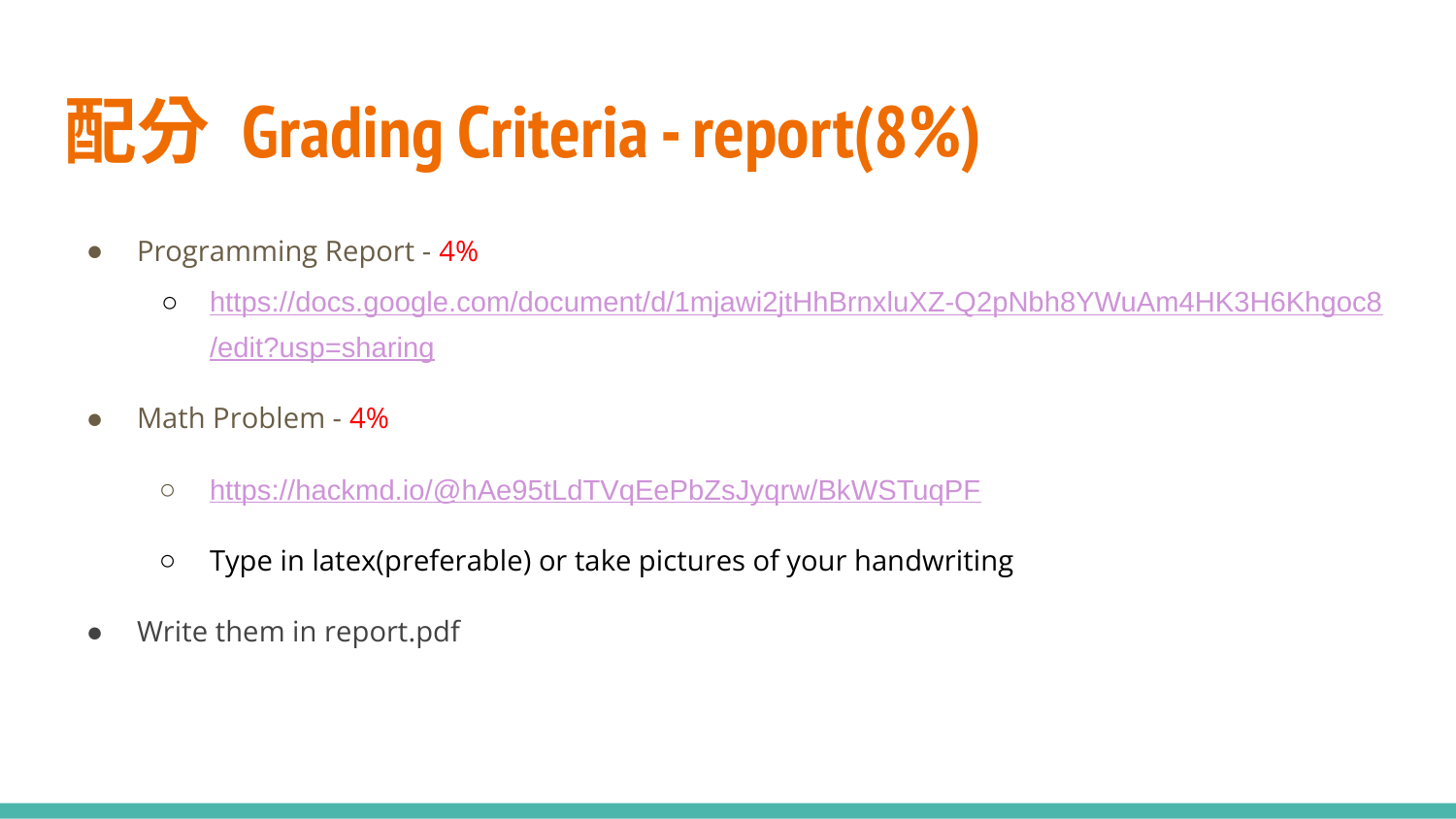

# 配分 Grading Criteria - report(8%)
Programming Report - 4%
https://docs.google.com/document/d/1mjawi2jtHhBrnxluXZ-Q2pNbh8YWuAm4HK3H6Khgoc8/edit?usp=sharing
Math Problem - 4%
https://hackmd.io/@hAe95tLdTVqEePbZsJyqrw/BkWSTuqPF
Type in latex(preferable) or take pictures of your handwriting
Write them in report.pdf